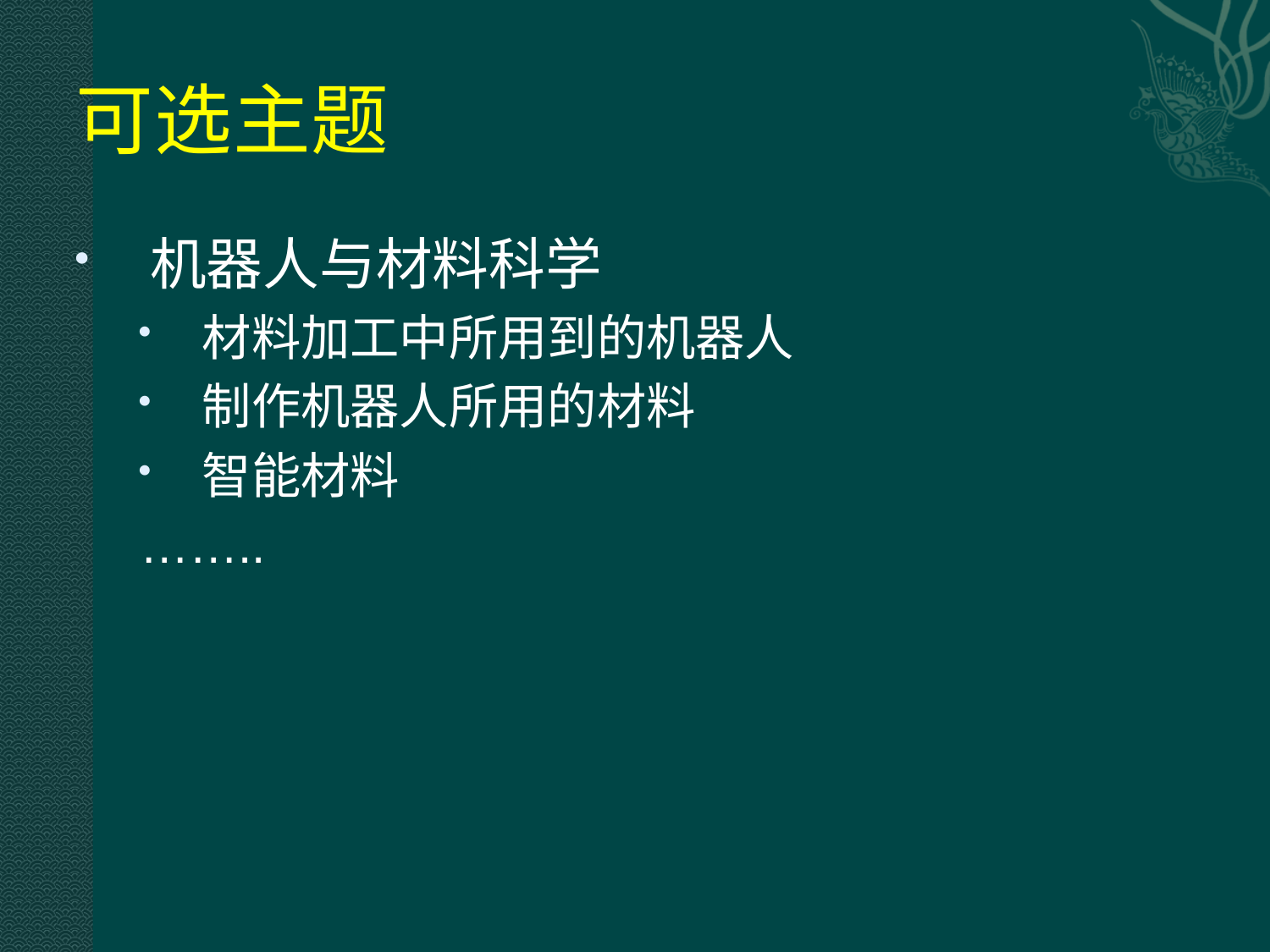

# 可选主题
 机器人与材料科学
 材料加工中所用到的机器人
 制作机器人所用的材料
 智能材料
……..